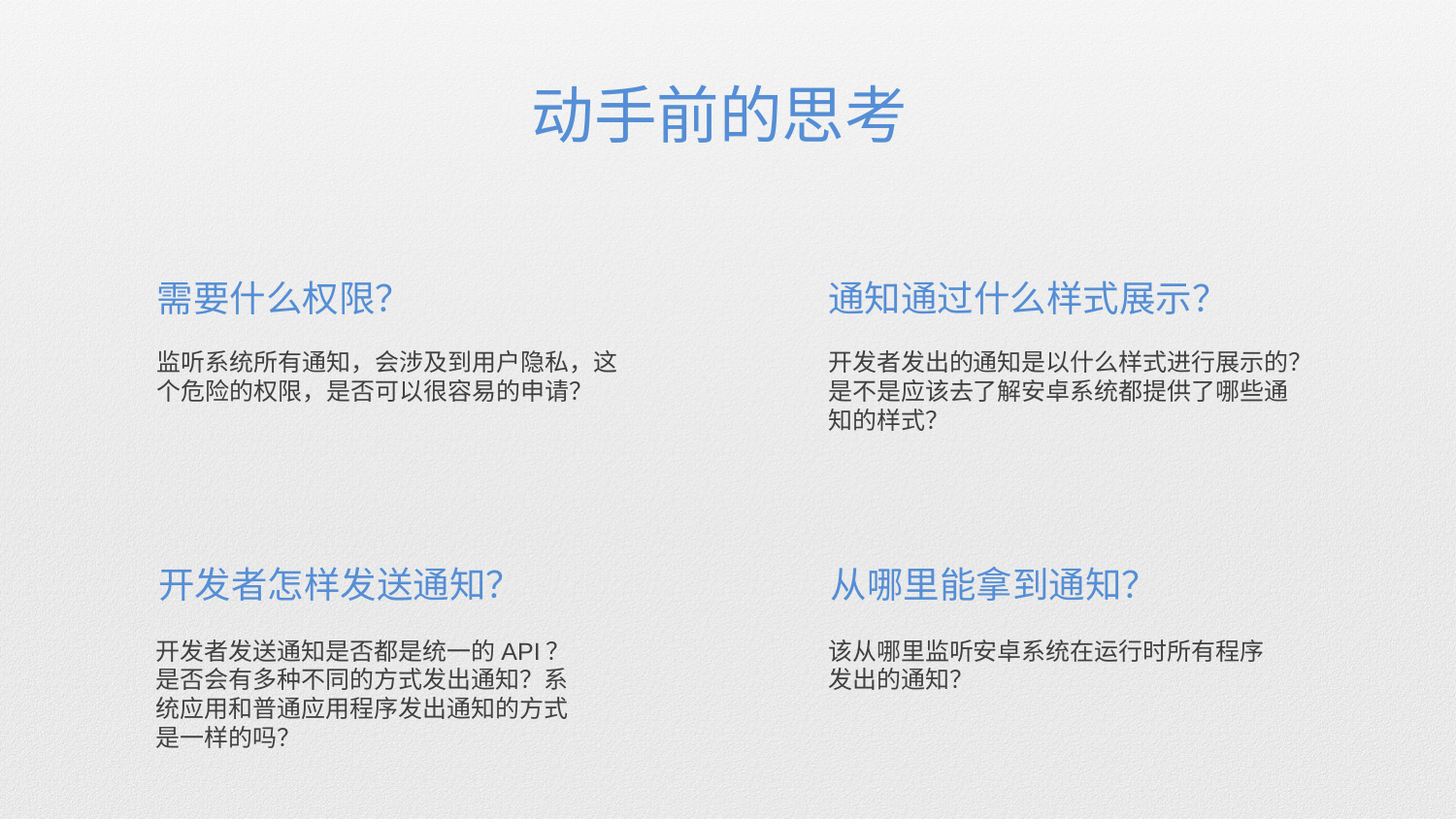

动手前的思考
需要什么权限？
通知通过什么样式展示？
监听系统所有通知，会涉及到用户隐私，这个危险的权限，是否可以很容易的申请？
开发者发出的通知是以什么样式进行展示的？是不是应该去了解安卓系统都提供了哪些通知的样式？
开发者怎样发送通知？
从哪里能拿到通知？
开发者发送通知是否都是统一的API？是否会有多种不同的方式发出通知？系统应用和普通应用程序发出通知的方式是一样的吗？
该从哪里监听安卓系统在运行时所有程序发出的通知？